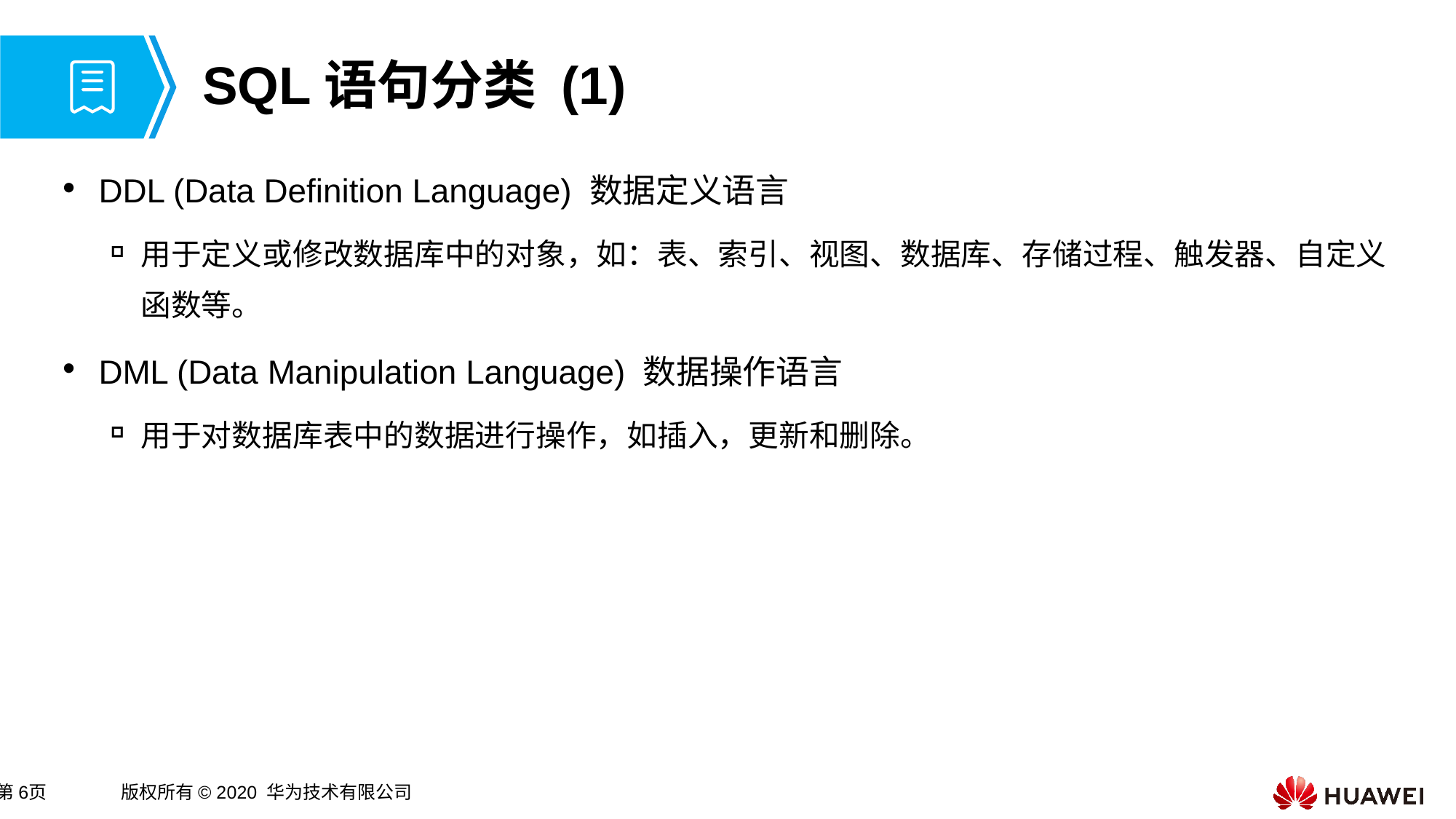

# SQL语句分类 (1)
DDL (Data Definition Language) 数据定义语言
用于定义或修改数据库中的对象，如：表、索引、视图、数据库、存储过程、触发器、自定义函数等。
DML (Data Manipulation Language) 数据操作语言
用于对数据库表中的数据进行操作，如插入，更新和删除。